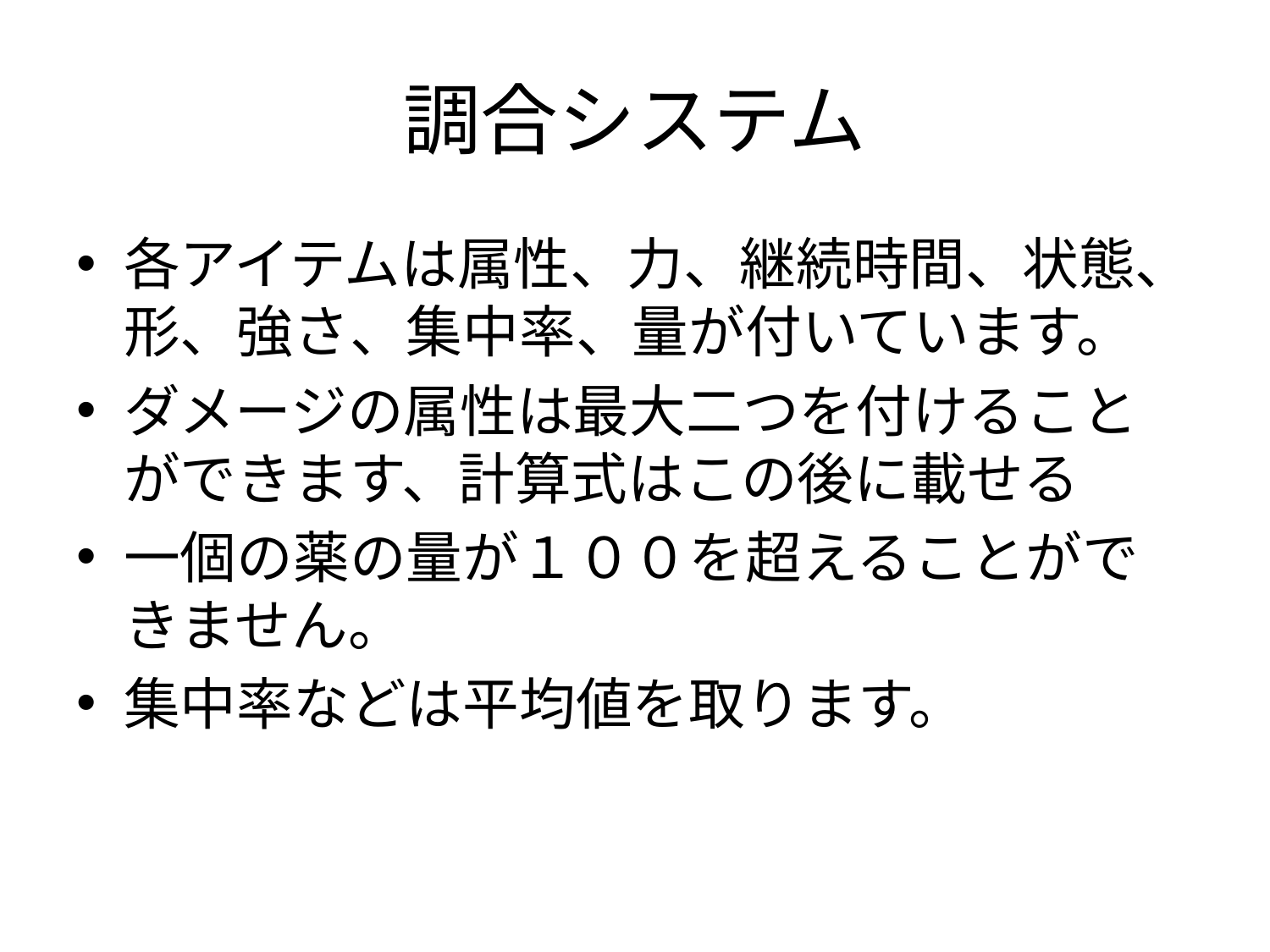

# 調合システム
各アイテムは属性、力、継続時間、状態、形、強さ、集中率、量が付いています。
ダメージの属性は最大二つを付けることができます、計算式はこの後に載せる
一個の薬の量が１００を超えることができません。
集中率などは平均値を取ります。